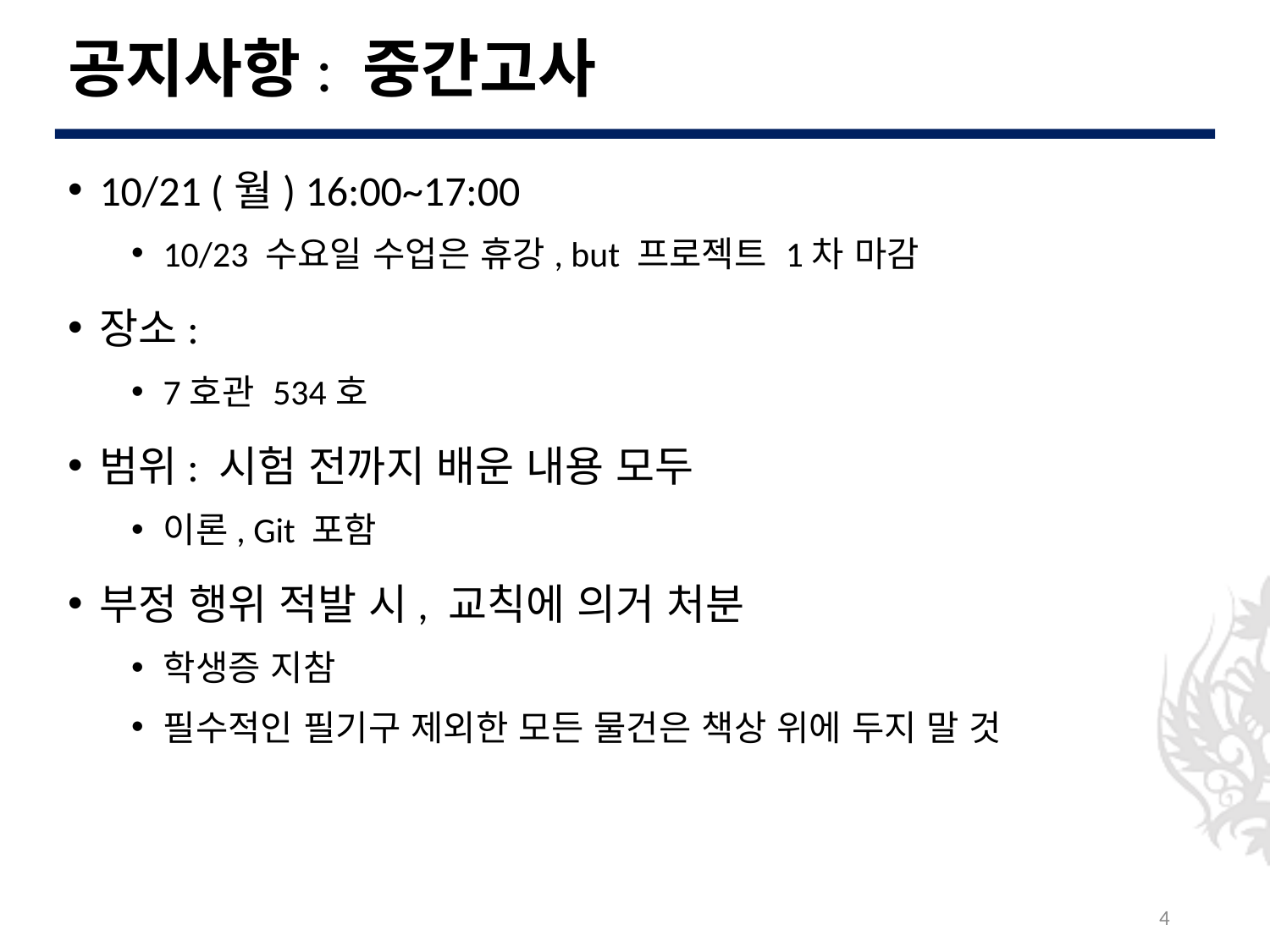

# 공지사항: 중간고사
10/21 (월) 16:00~17:00
10/23 수요일 수업은 휴강, but 프로젝트 1차 마감
장소:
7호관 534호
범위: 시험 전까지 배운 내용 모두
이론, Git 포함
부정 행위 적발 시, 교칙에 의거 처분
학생증 지참
필수적인 필기구 제외한 모든 물건은 책상 위에 두지 말 것
4